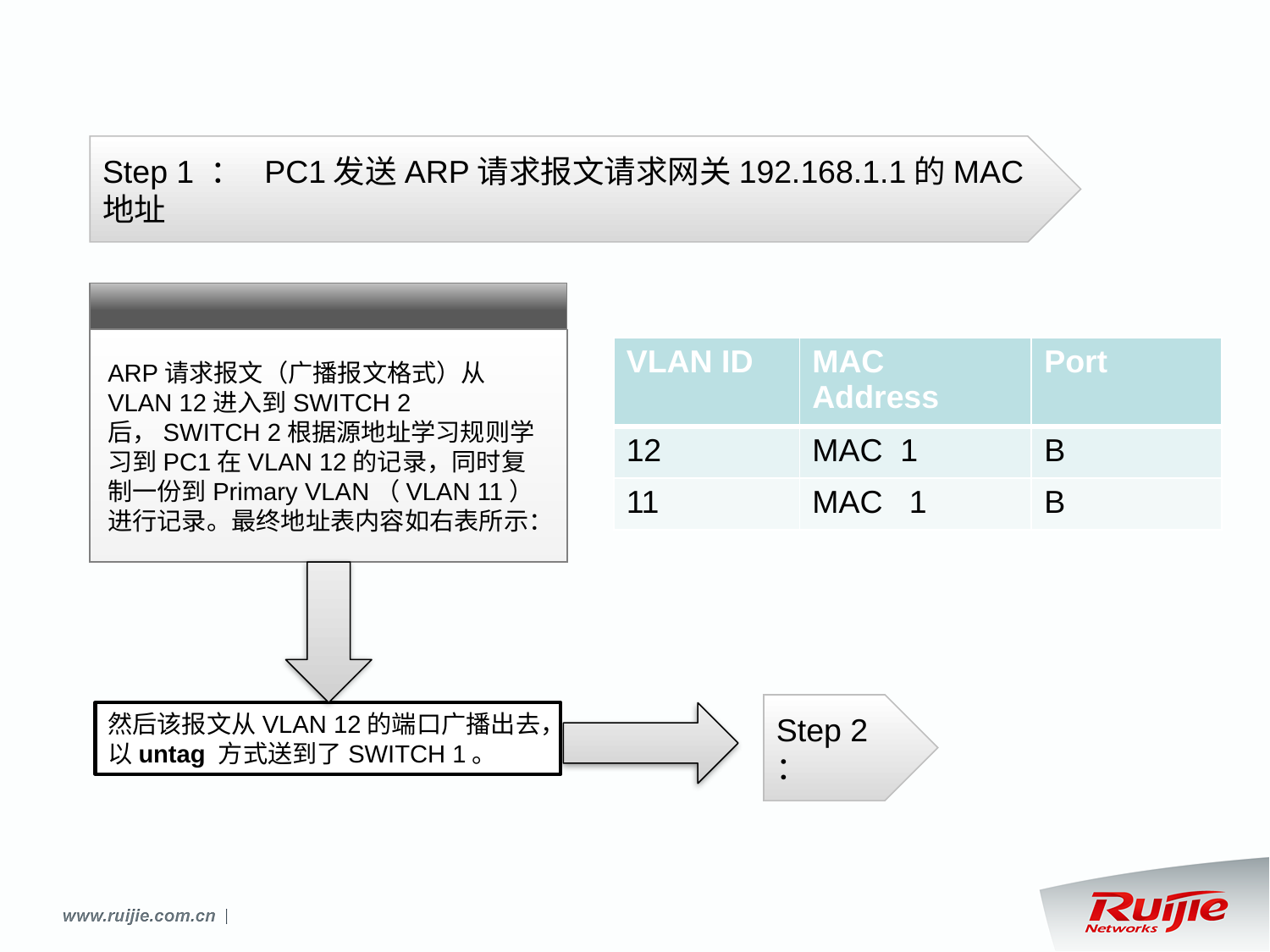

Step 1 ：  PC1发送ARP请求报文请求网关192.168.1.1的MAC地址

ARP请求报文（广播报文格式）从VLAN 12进入到SWITCH 2后，SWITCH 2根据源地址学习规则学习到PC1在VLAN 12的记录，同时复制一份到Primary VLAN（VLAN 11）进行记录。最终地址表内容如右表所示：

然后该报文从VLAN 12的端口广播出去，以untag 方式送到了SWITCH 1。
| VLAN ID | MAC Address | Port |
| --- | --- | --- |
| 12 | MAC 1 | B |
| 11 | MAC 1 | B |
Step 2 ：